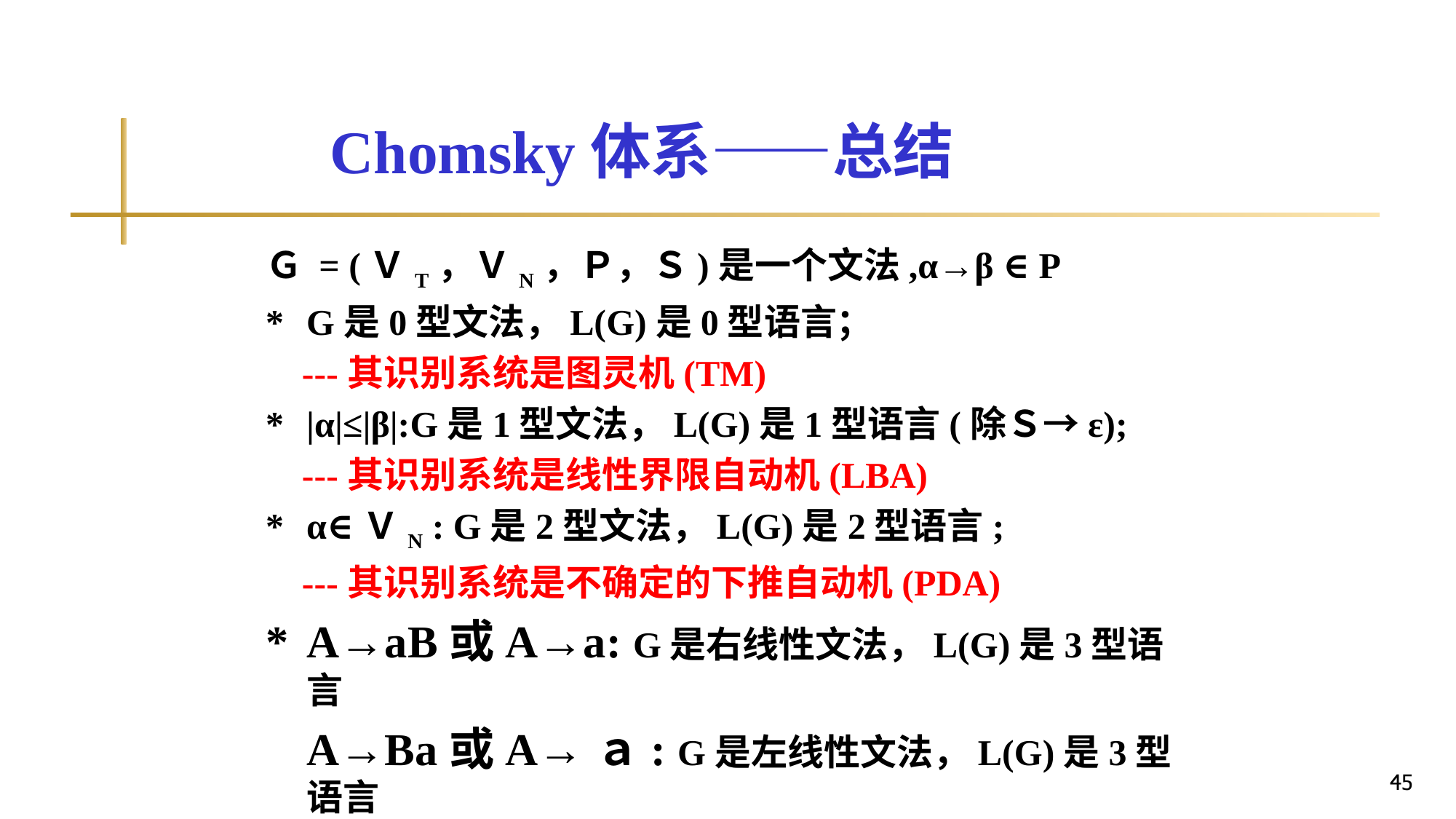

# Chomsky体系——总结
Ｇ = (ＶT，ＶN，Ｐ，Ｓ)是一个文法,α→β ∈ P
*	G是0型文法，L(G)是0型语言；
    ---其识别系统是图灵机(TM)
*	|α|≤|β|:G是1型文法，L(G)是1型语言(除Ｓ→ε);
    ---其识别系统是线性界限自动机(LBA)
*	α∈ＶN : G是2型文法，L(G)是2型语言;
    ---其识别系统是不确定的下推自动机(PDA)
*	A→aB或A→a: G是右线性文法，L(G)是3型语言
	A→Ba或A→ａ: G是左线性文法，L(G)是3型语言
    ---其识别系统是有穷自动机(FA)
45